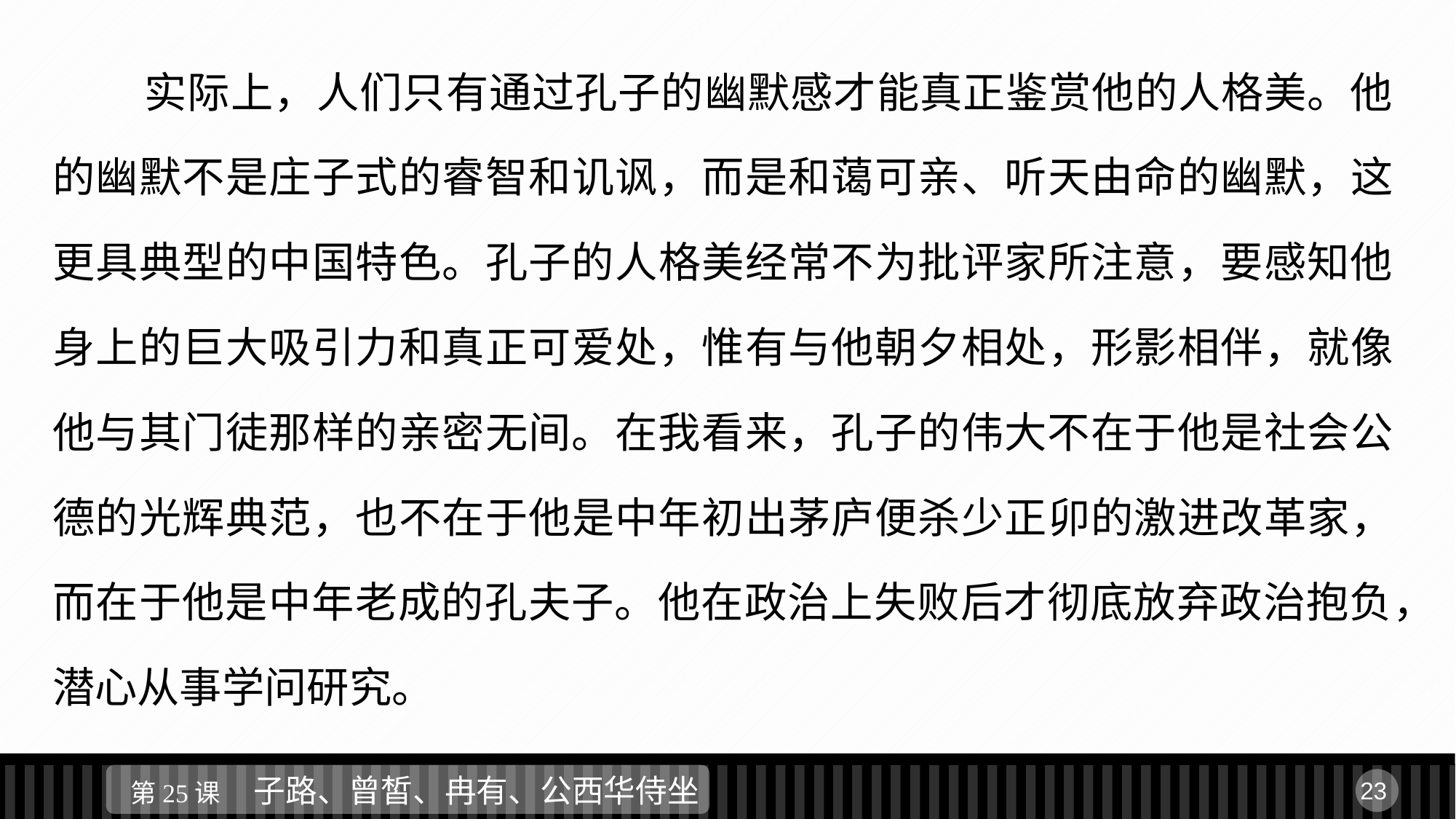

实际上，人们只有通过孔子的幽默感才能真正鉴赏他的人格美。他的幽默不是庄子式的睿智和讥讽，而是和蔼可亲、听天由命的幽默，这更具典型的中国特色。孔子的人格美经常不为批评家所注意，要感知他身上的巨大吸引力和真正可爱处，惟有与他朝夕相处，形影相伴，就像他与其门徒那样的亲密无间。在我看来，孔子的伟大不在于他是社会公德的光辉典范，也不在于他是中年初出茅庐便杀少正卯的激进改革家，而在于他是中年老成的孔夫子。他在政治上失败后才彻底放弃政治抱负，潜心从事学问研究。